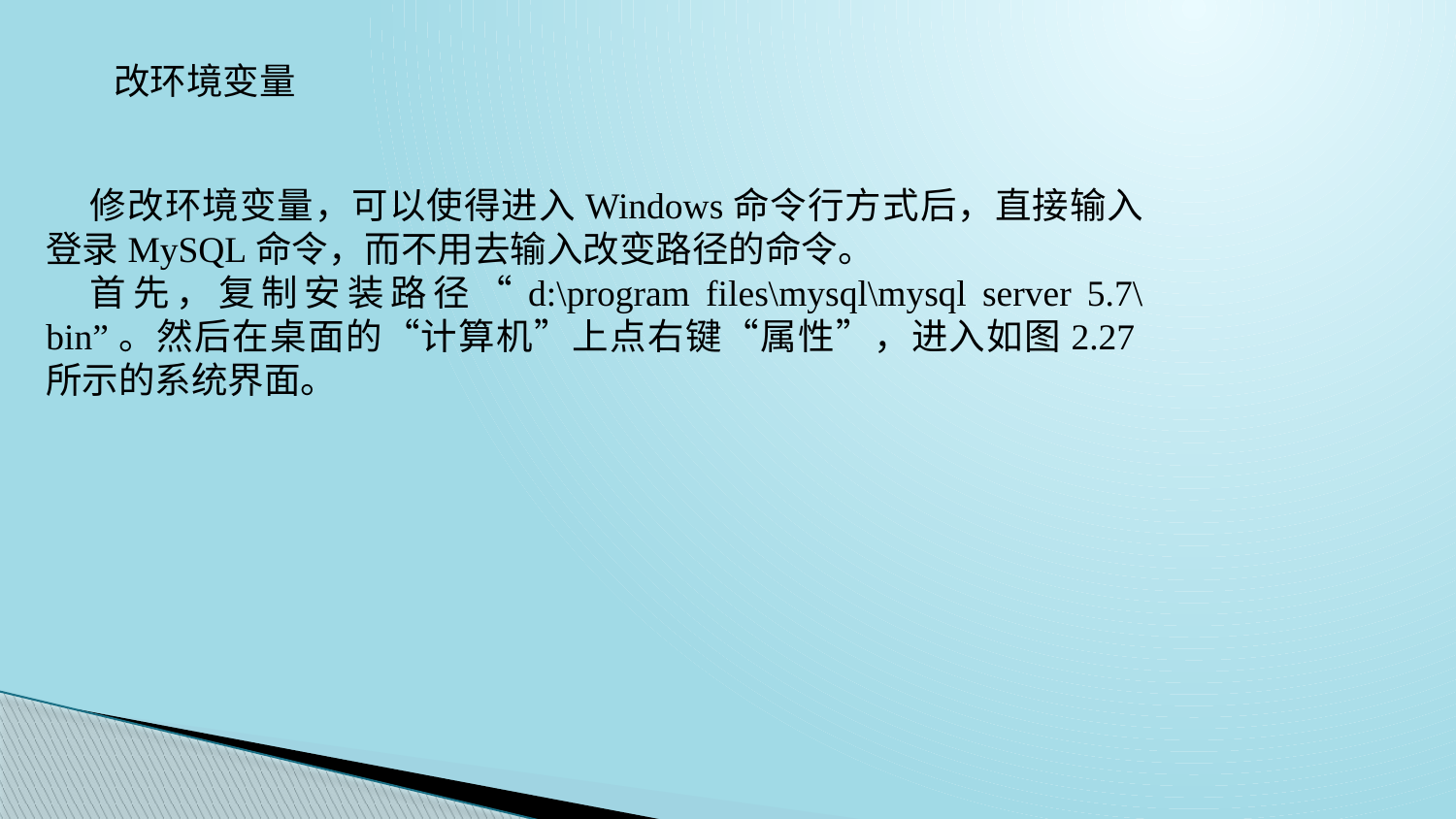

改环境变量
修改环境变量，可以使得进入Windows命令行方式后，直接输入登录MySQL命令，而不用去输入改变路径的命令。
首先，复制安装路径“d:\program files\mysql\mysql server 5.7\bin”。然后在桌面的“计算机”上点右键“属性”，进入如图2.27所示的系统界面。
34